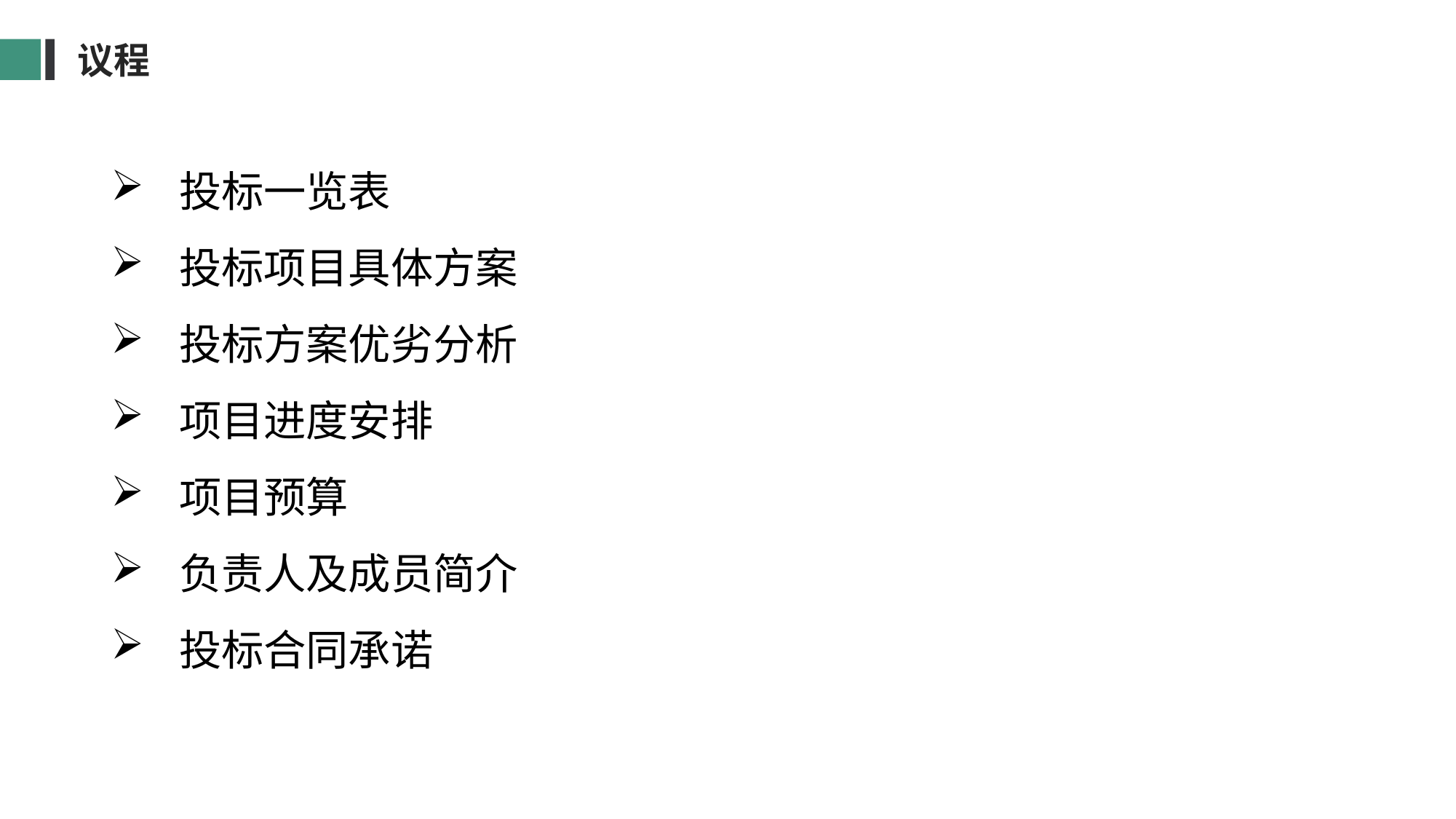

议程

投标一览表
投标项目具体方案
投标方案优劣分析
项目进度安排
项目预算
负责人及成员简介
投标合同承诺